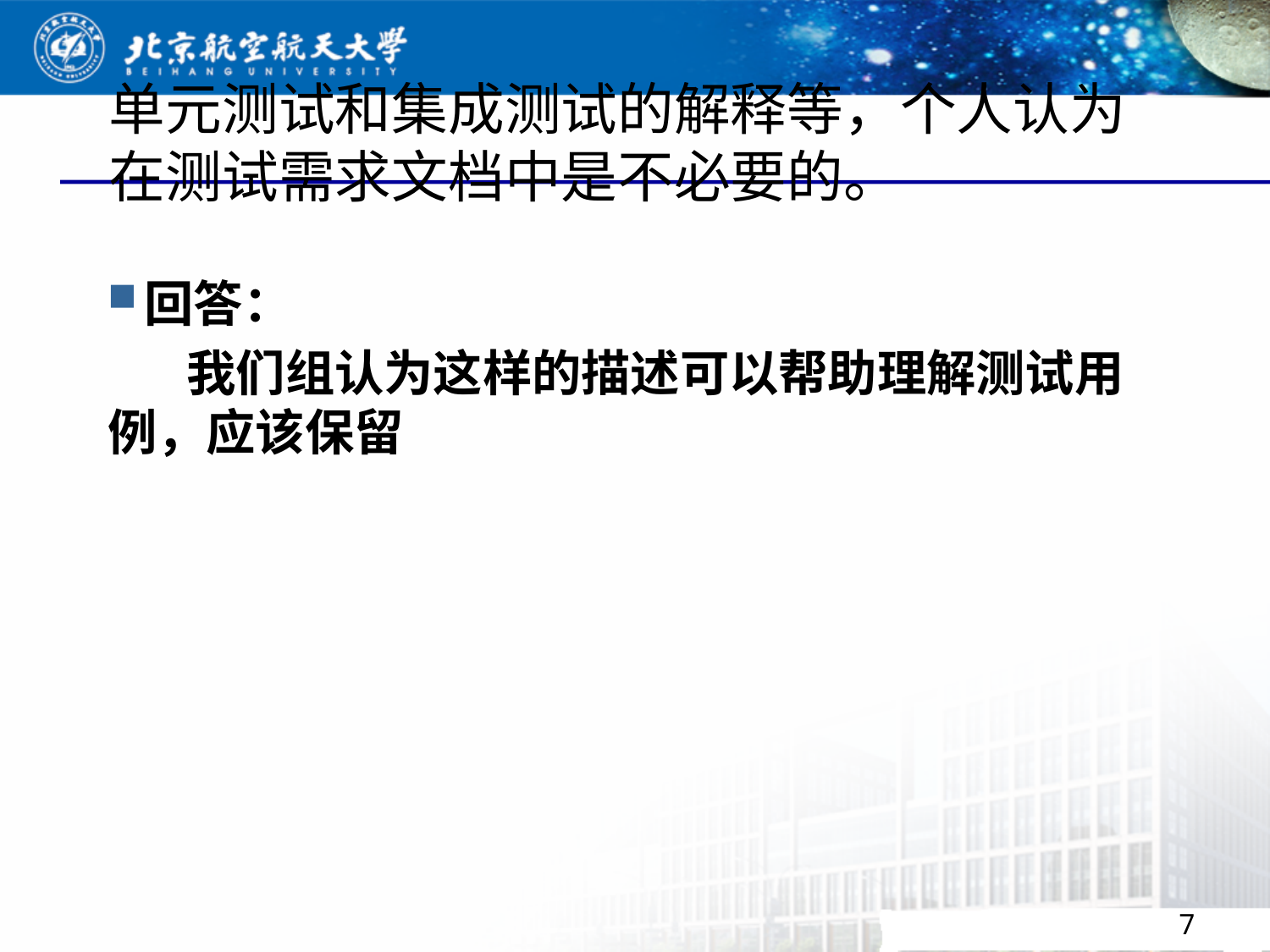

# 单元测试和集成测试的解释等，个人认为在测试需求文档中是不必要的。

回答：
      我们组认为这样的描述可以帮助理解测试用例，应该保留